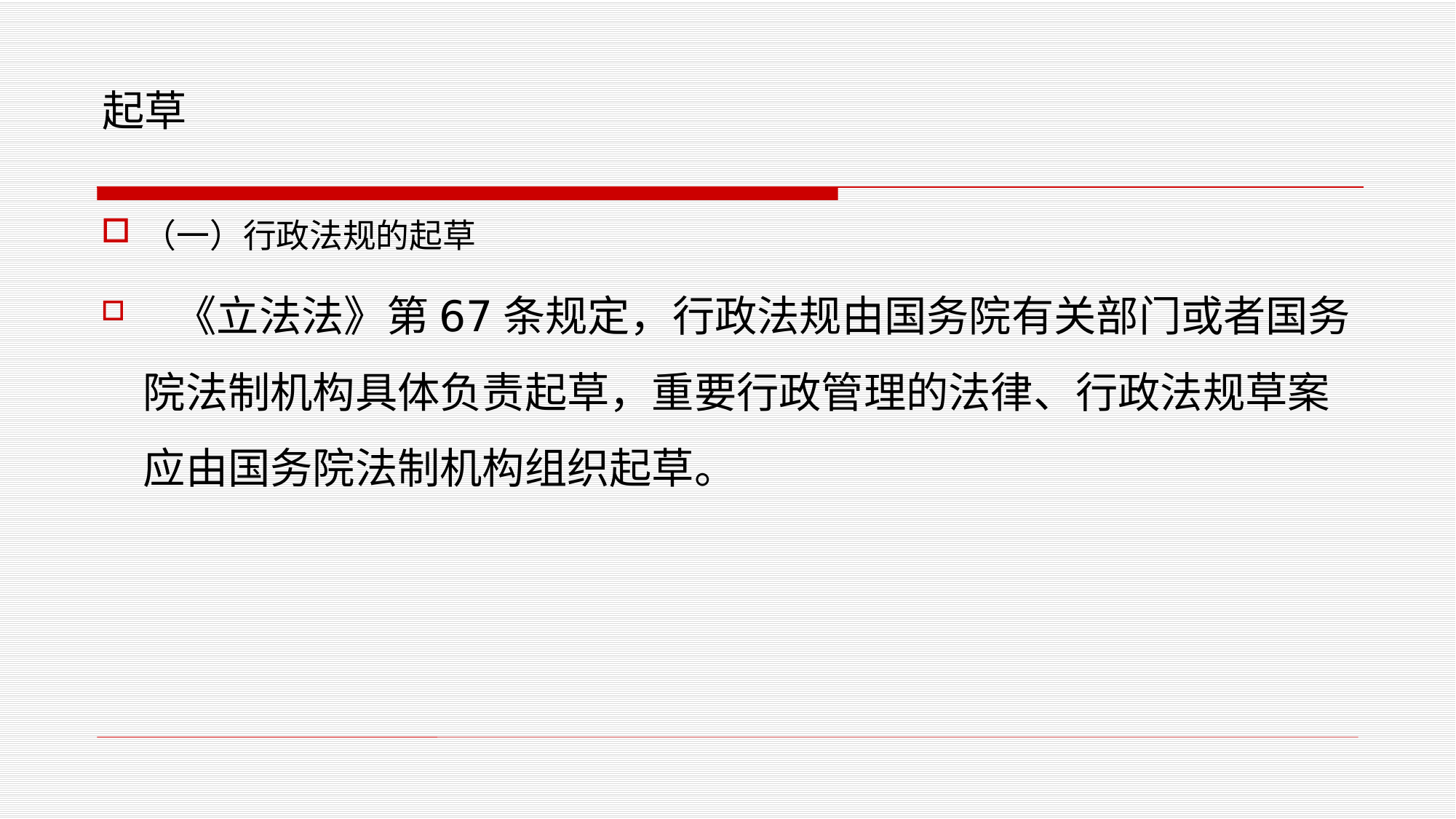

# 起草
（一）行政法规的起草
    《立法法》第67条规定，行政法规由国务院有关部门或者国务院法制机构具体负责起草，重要行政管理的法律、行政法规草案应由国务院法制机构组织起草。